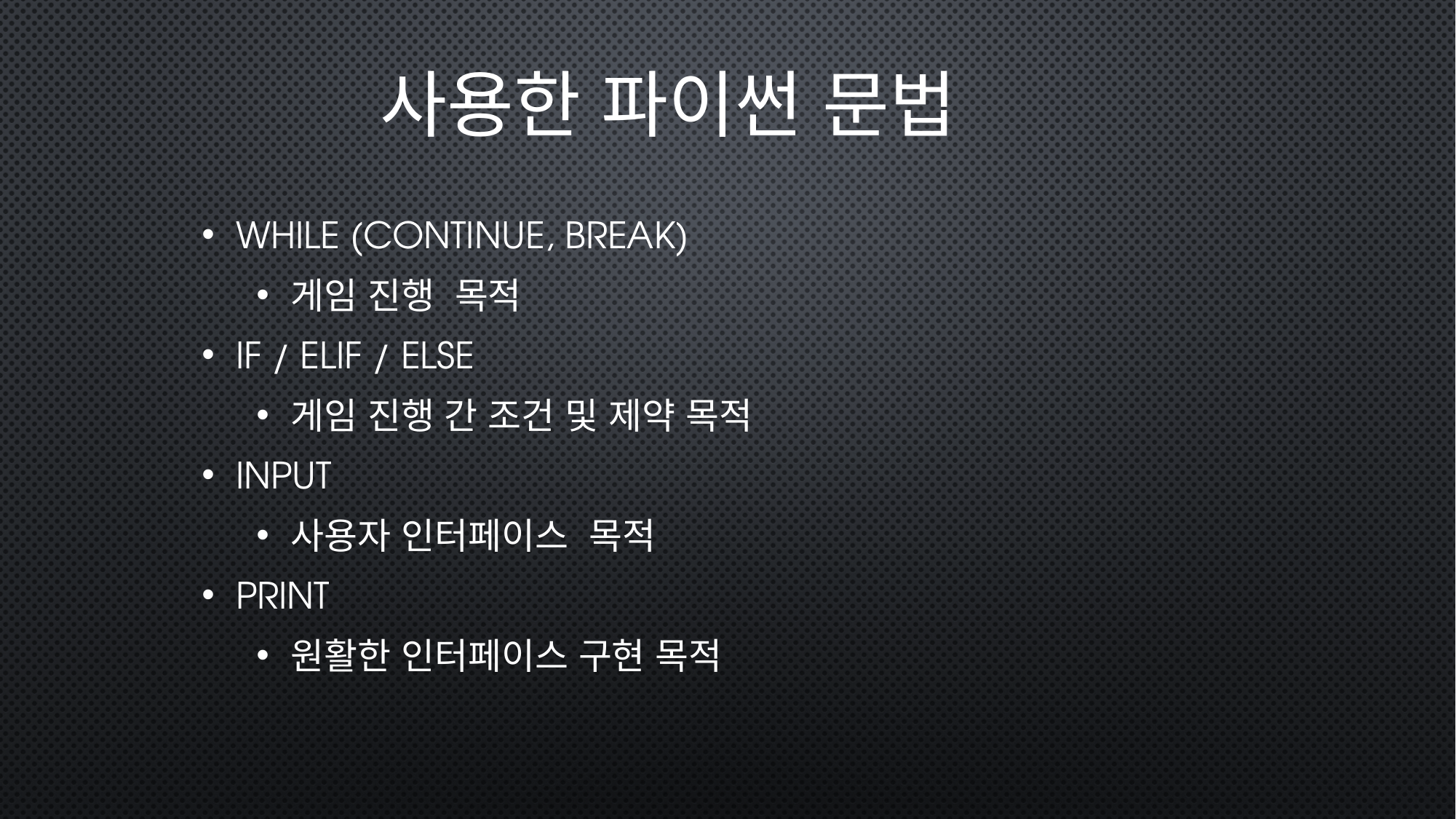

# 사용한 파이썬 문법
While (continue, break)
게임 진행  목적
If / elif / else
게임 진행 간 조건 및 제약 목적
Input
사용자 인터페이스  목적
Print
원활한 인터페이스 구현 목적